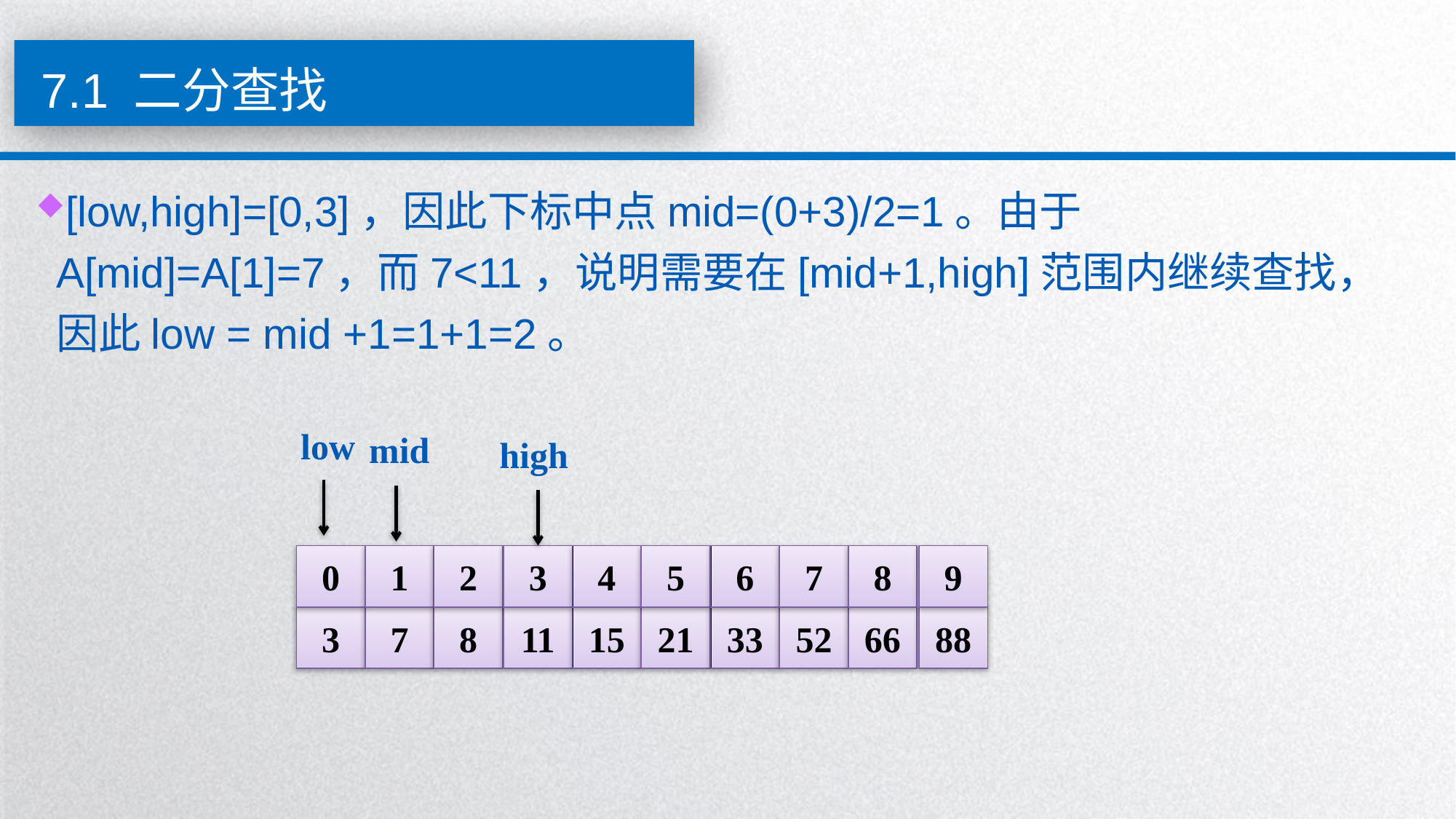

7.1 二分查找
[low,high]=[0,3]，因此下标中点mid=(0+3)/2=1。由于A[mid]=A[1]=7，而7<11，说明需要在[mid+1,high]范围内继续查找，因此low = mid +1=1+1=2。
low
mid
high
0
1
2
3
4
5
6
7
8
9
3
7
8
11
15
21
33
52
66
88